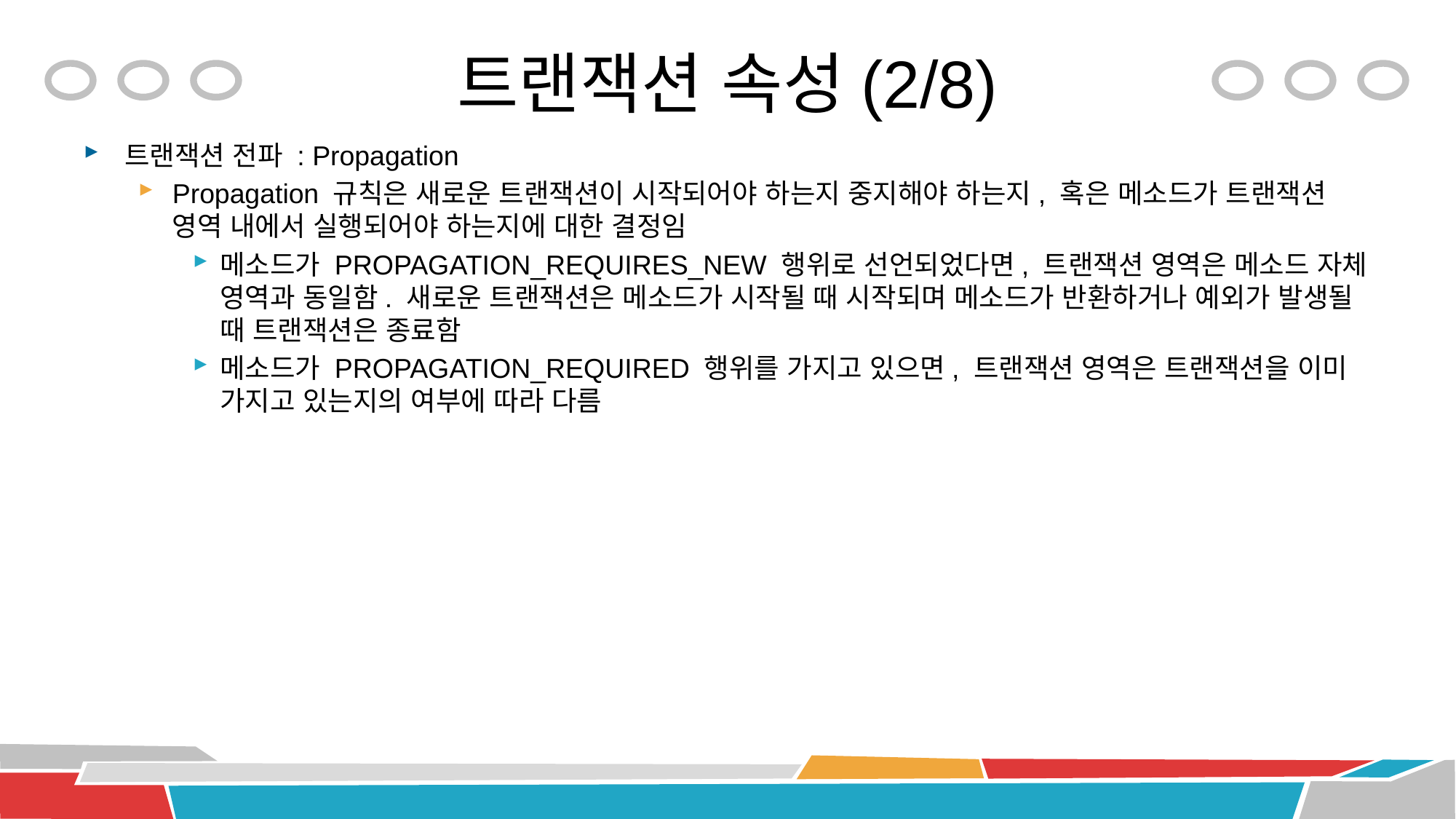

# 트랜잭션 속성(2/8)
트랜잭션 전파 : Propagation
Propagation 규칙은 새로운 트랜잭션이 시작되어야 하는지 중지해야 하는지, 혹은 메소드가 트랜잭션 영역 내에서 실행되어야 하는지에 대한 결정임
메소드가 PROPAGATION_REQUIRES_NEW 행위로 선언되었다면, 트랜잭션 영역은 메소드 자체 영역과 동일함. 새로운 트랜잭션은 메소드가 시작될 때 시작되며 메소드가 반환하거나 예외가 발생될 때 트랜잭션은 종료함
메소드가 PROPAGATION_REQUIRED 행위를 가지고 있으면, 트랜잭션 영역은 트랜잭션을 이미 가지고 있는지의 여부에 따라 다름